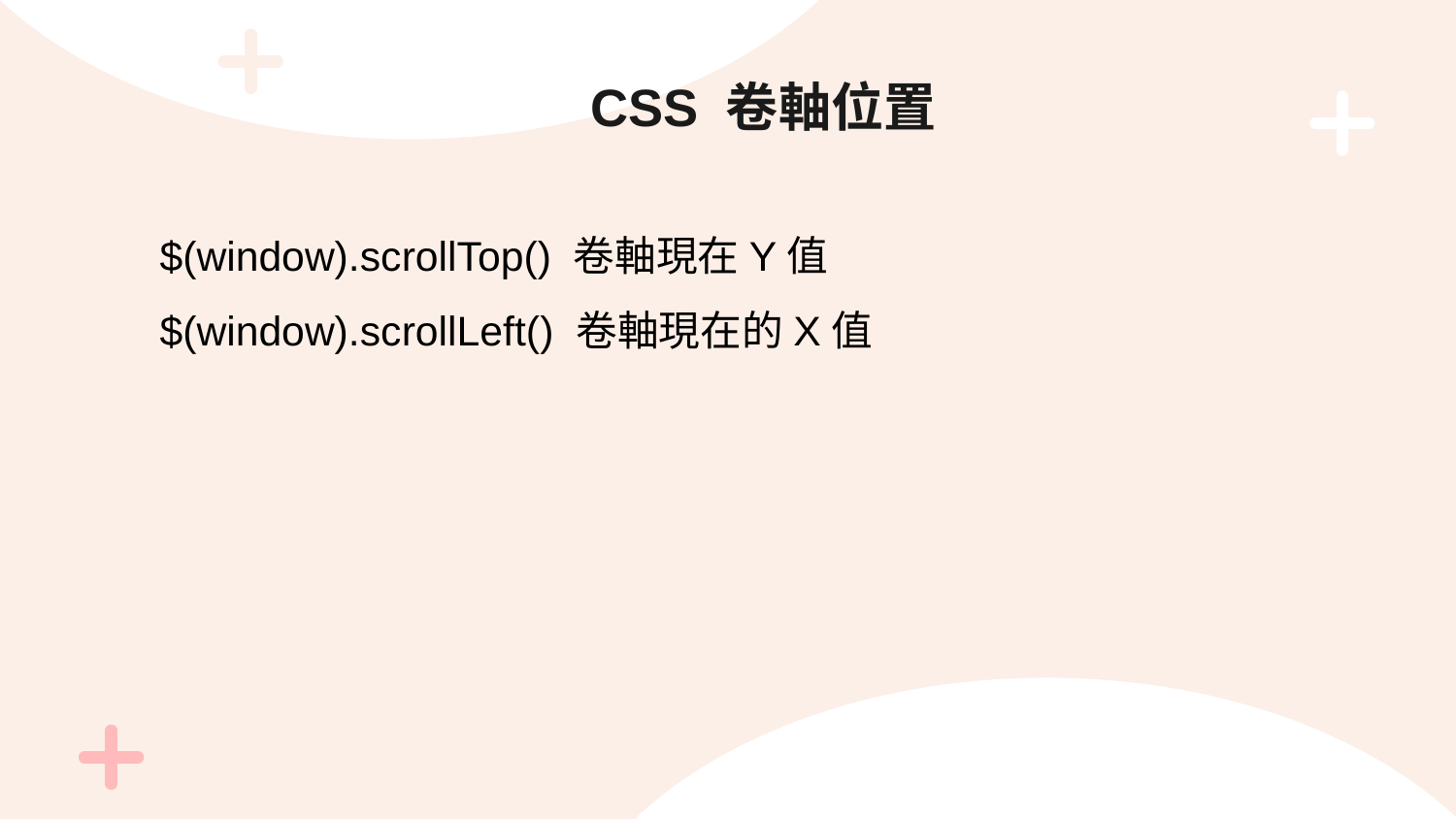

# CSS 卷軸位置
$(window).scrollTop() 卷軸現在Y值
$(window).scrollLeft() 卷軸現在的X值